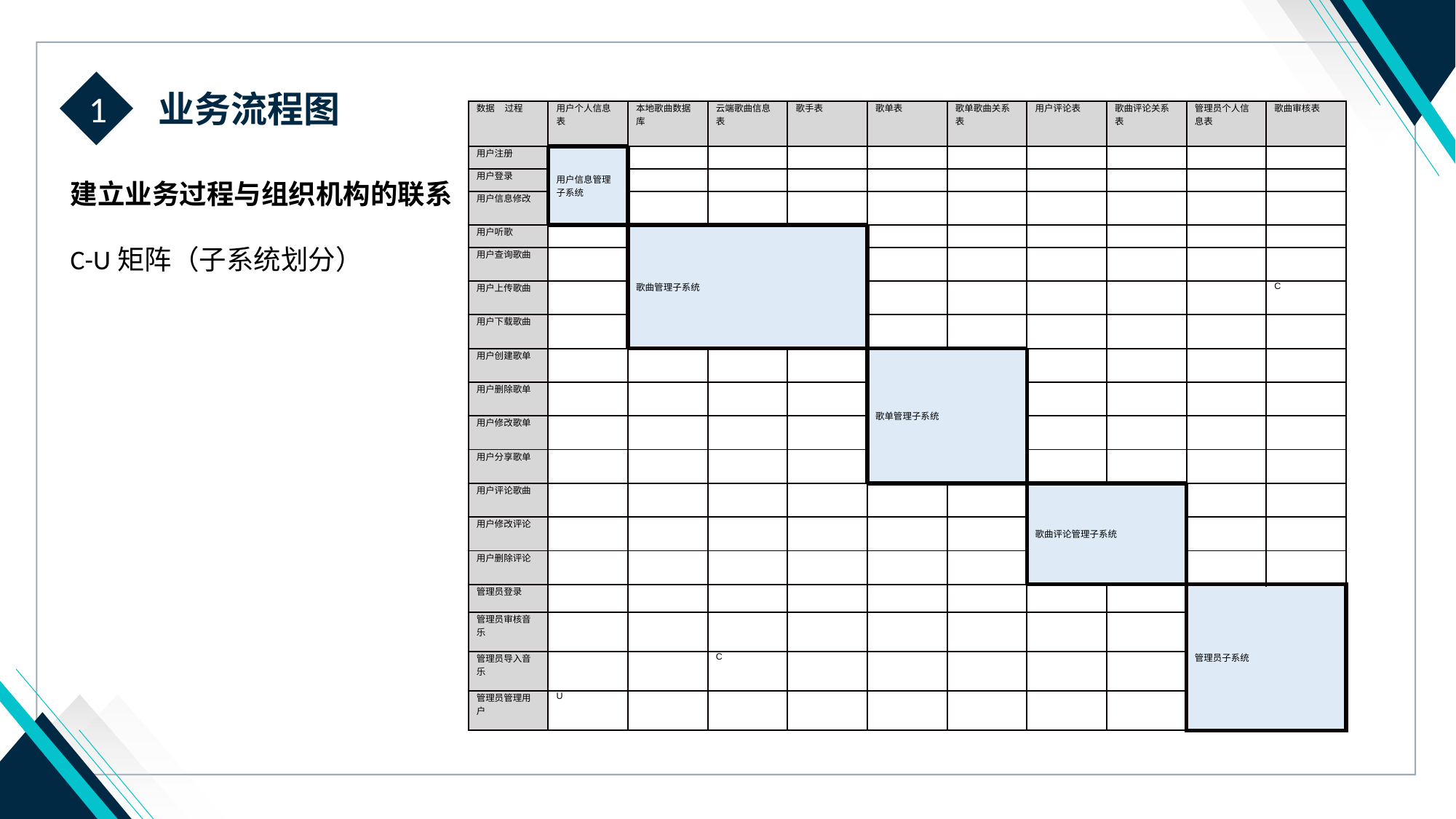

1
业务流程图
| 数据 过程 | 用户个人信息表 | 本地歌曲数据库 | 云端歌曲信息表 | 歌手表 | 歌单表 | 歌单歌曲关系表 | 用户评论表 | 歌曲评论关系表 | 管理员个人信息表 | 歌曲审核表 |
| --- | --- | --- | --- | --- | --- | --- | --- | --- | --- | --- |
| 用户注册 | 用户信息管理子系统 |  |  |  |  |  |  |  |  |  |
| 用户登录 |  |  |  |  |  |  |  |  |  |  |
| 用户信息修改 |  |  |  |  |  |  |  |  |  |  |
| 用户听歌 |  | 歌曲管理子系统 |  |  |  |  |  |  |  |  |
| 用户查询歌曲 |  |  |  |  |  |  |  |  |  |  |
| 用户上传歌曲 |  |  |  |  |  |  |  |  |  | C |
| 用户下载歌曲 |  |  |  |  |  |  |  |  |  |  |
| 用户创建歌单 |  |  |  |  | 歌单管理子系统 |  |  |  |  |  |
| 用户删除歌单 |  |  |  |  |  |  |  |  |  |  |
| 用户修改歌单 |  |  |  |  |  |  |  |  |  |  |
| 用户分享歌单 |  |  |  |  |  |  |  |  |  |  |
| 用户评论歌曲 |  |  |  |  |  |  | 歌曲评论管理子系统 |  |  |  |
| 用户修改评论 |  |  |  |  |  |  |  |  |  |  |
| 用户删除评论 |  |  |  |  |  |  |  |  |  |  |
| 管理员登录 |  |  |  |  |  |  |  |  | 管理员子系统 |  |
| 管理员审核音乐 |  |  |  |  |  |  |  |  |  |  |
| 管理员导入音乐 |  |  | C |  |  |  |  |  |  |  |
| 管理员管理用户 | U |  |  |  |  |  |  |  |  |  |
建立业务过程与组织机构的联系

C-U矩阵（子系统划分）